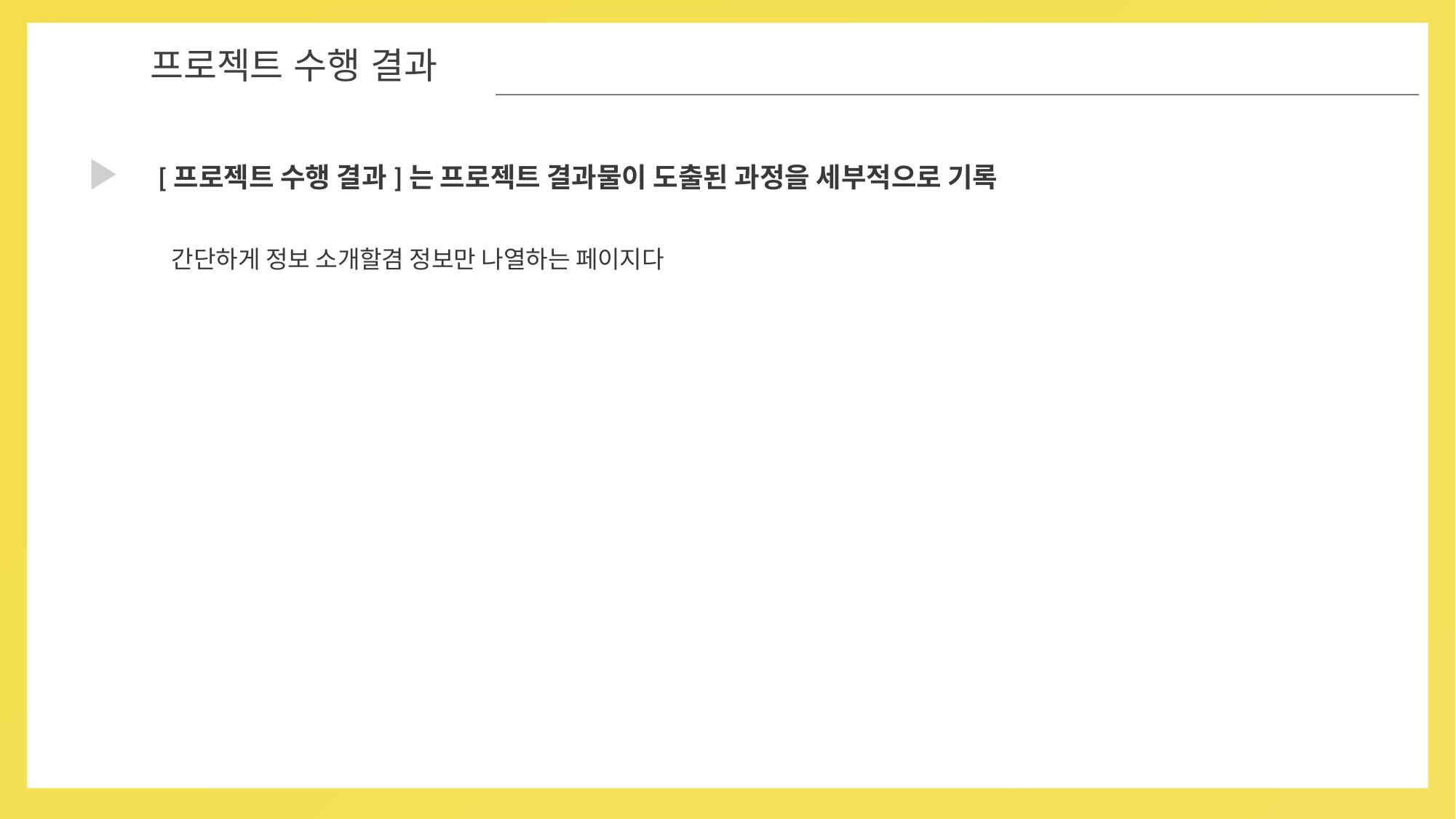

04
프로젝트 수행 결과
▶
[프로젝트 수행 결과]는 프로젝트 결과물이 도출된 과정을 세부적으로 기록
간단하게 정보 소개할겸 정보만 나열하는 페이지다